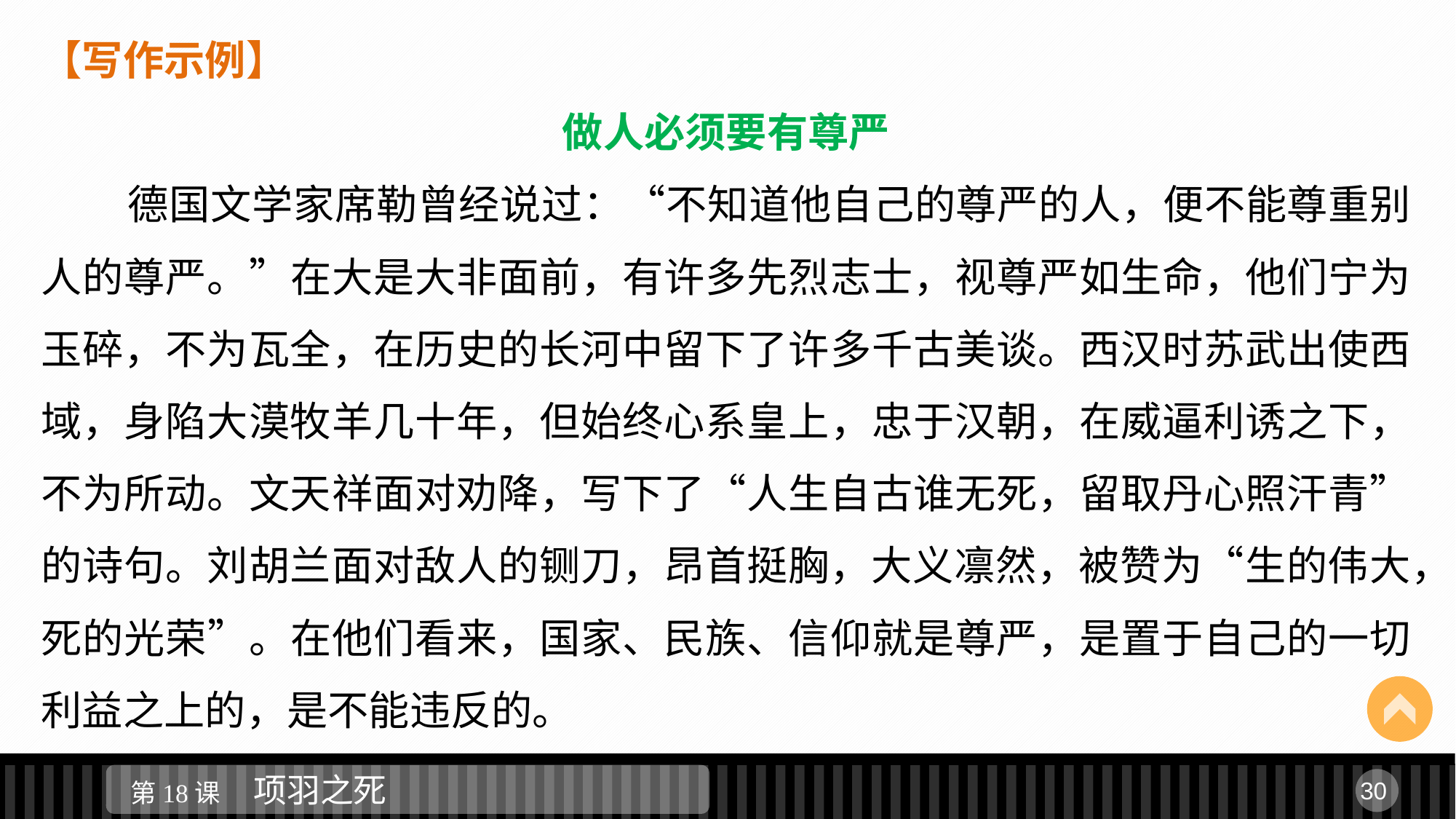

【写作示例】
做人必须要有尊严
        德国文学家席勒曾经说过：“不知道他自己的尊严的人，便不能尊重别人的尊严。”在大是大非面前，有许多先烈志士，视尊严如生命，他们宁为玉碎，不为瓦全，在历史的长河中留下了许多千古美谈。西汉时苏武出使西域，身陷大漠牧羊几十年，但始终心系皇上，忠于汉朝，在威逼利诱之下，不为所动。文天祥面对劝降，写下了“人生自古谁无死，留取丹心照汗青”的诗句。刘胡兰面对敌人的铡刀，昂首挺胸，大义凛然，被赞为“生的伟大，死的光荣”。在他们看来，国家、民族、信仰就是尊严，是置于自己的一切利益之上的，是不能违反的。